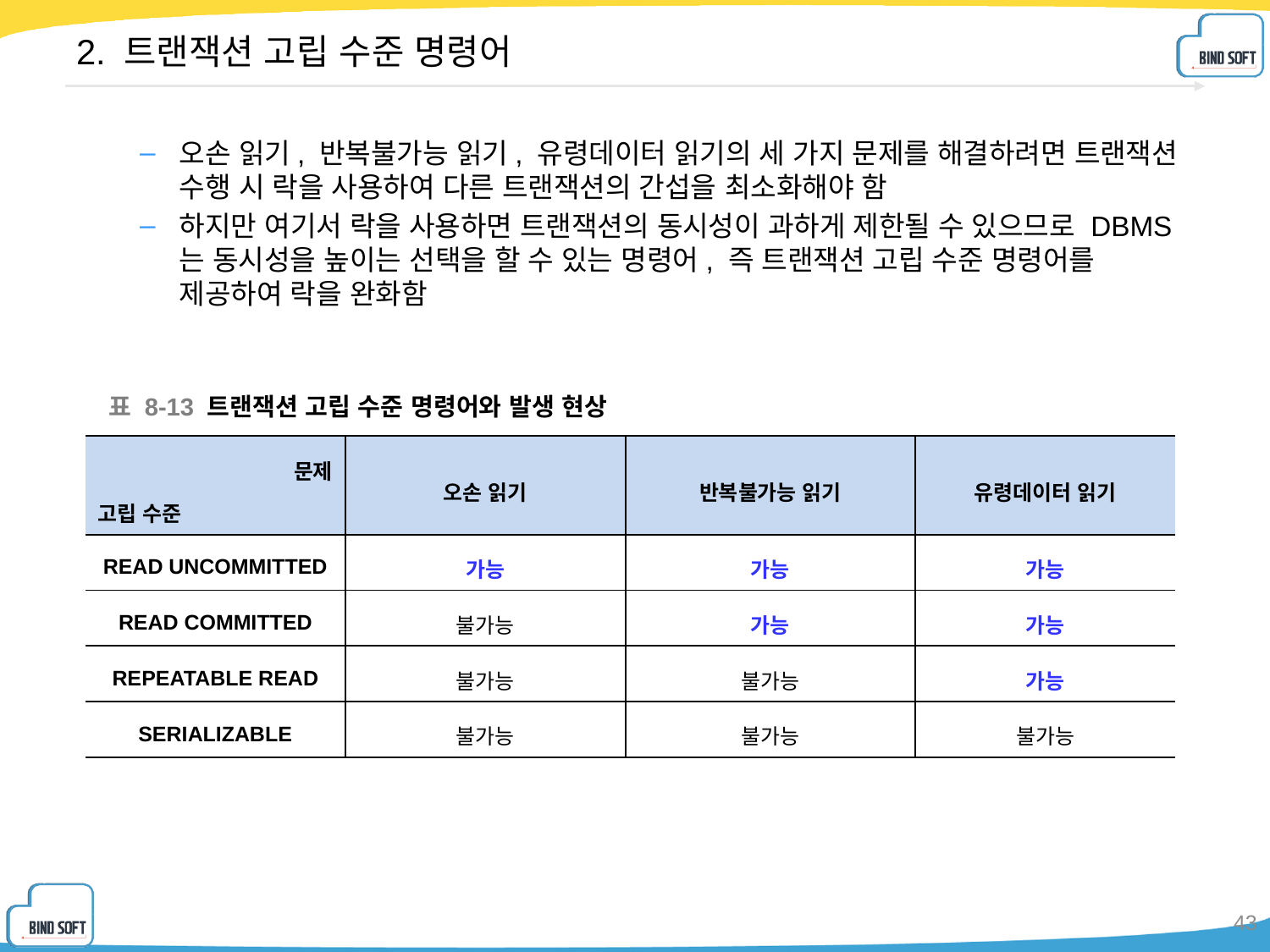

# 2. 트랜잭션 고립 수준 명령어
오손 읽기, 반복불가능 읽기, 유령데이터 읽기의 세 가지 문제를 해결하려면 트랜잭션 수행 시 락을 사용하여 다른 트랜잭션의 간섭을 최소화해야 함
하지만 여기서 락을 사용하면 트랜잭션의 동시성이 과하게 제한될 수 있으므로 DBMS는 동시성을 높이는 선택을 할 수 있는 명령어, 즉 트랜잭션 고립 수준 명령어를 제공하여 락을 완화함
표 8-13 트랜잭션 고립 수준 명령어와 발생 현상
| 문제 고립 수준 | 오손 읽기 | 반복불가능 읽기 | 유령데이터 읽기 |
| --- | --- | --- | --- |
| READ UNCOMMITTED | 가능 | 가능 | 가능 |
| READ COMMITTED | 불가능 | 가능 | 가능 |
| REPEATABLE READ | 불가능 | 불가능 | 가능 |
| SERIALIZABLE | 불가능 | 불가능 | 불가능 |
43